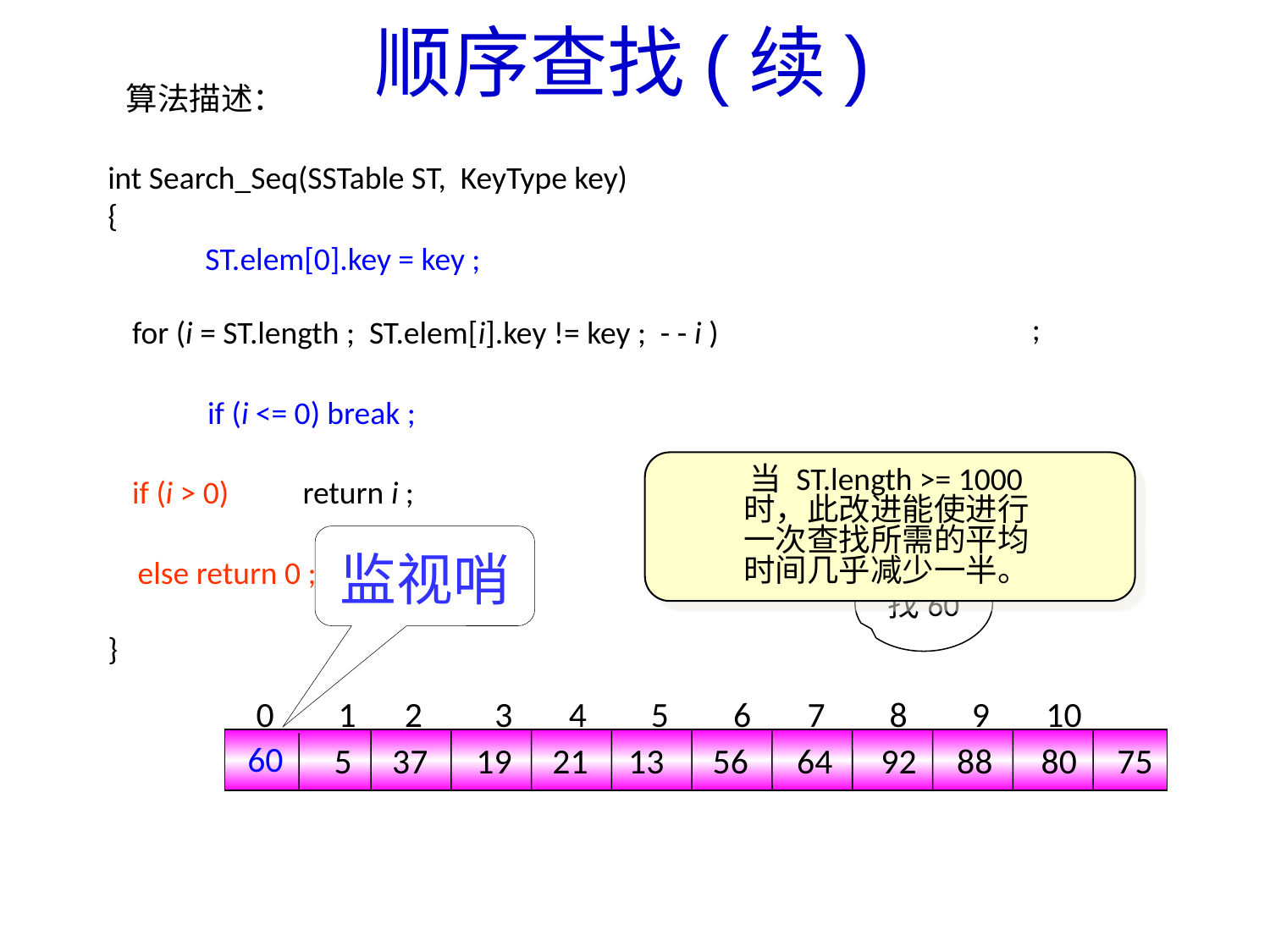

顺序查找(续)
算法描述：
int Search_Seq(SSTable ST,  KeyType key)
{
ST.elem[0].key = key ;
;
  for (i = ST.length ;  ST.elem[i].key != key ;  - - i )
if (i <= 0) break ;
当 ST.length >= 1000
时，此改进能使进行
一次查找所需的平均
时间几乎减少一半。
  if (i > 0)
return i ;
监视哨
else return 0 ;
找60
}
 0        1      2         3       4        5        6       7        8        9       10     11

            5     37      19     21     13      56      64      92     88      80     75

60